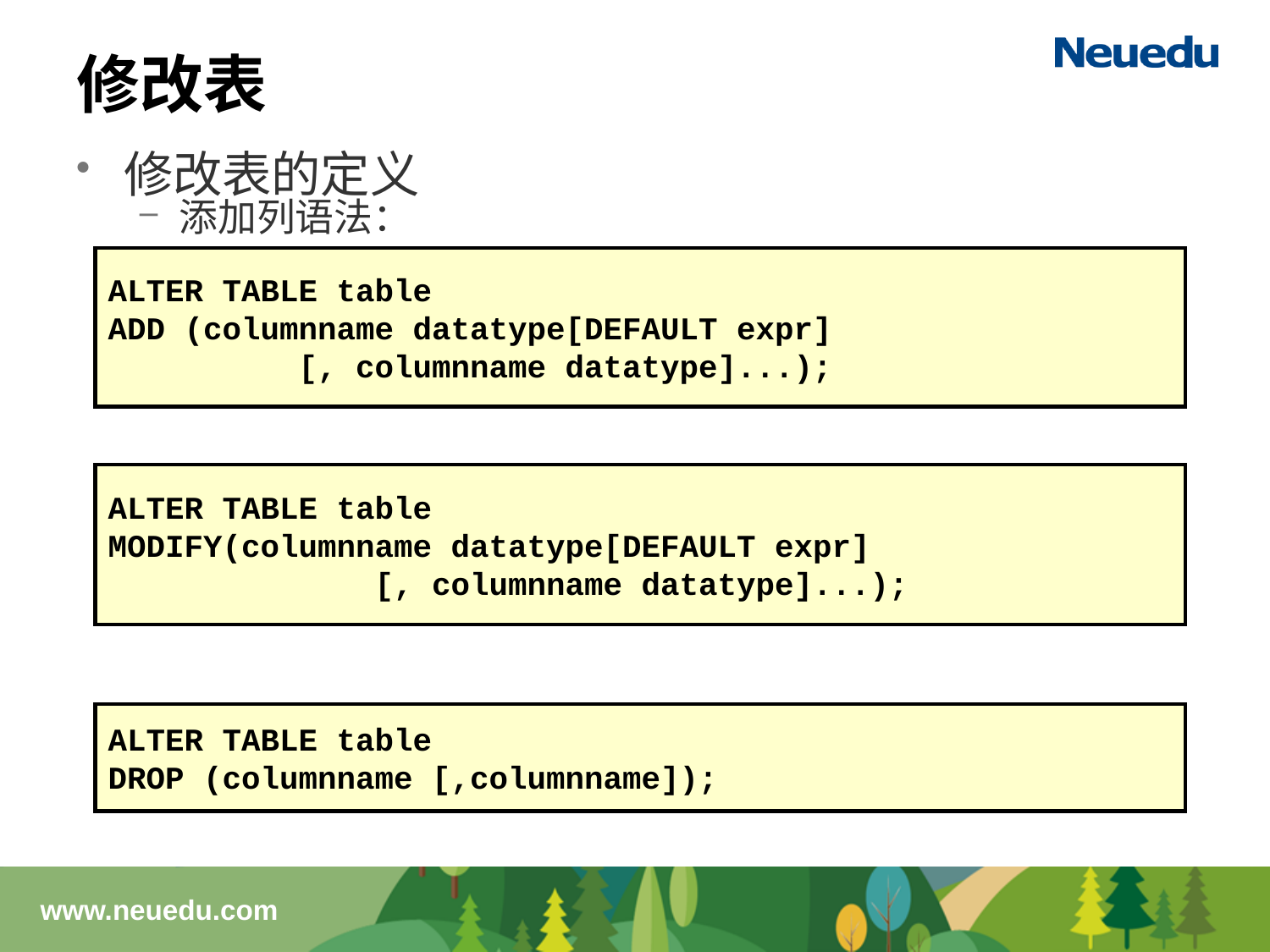

# 修改表
修改表的定义
添加列语法：

修改列语法：

删除列语法：
ALTER TABLE table
ADD (columnname datatype[DEFAULT expr]
          [, columnname datatype]...);
ALTER TABLE table
MODIFY(columnname datatype[DEFAULT expr]
              [, columnname datatype]...);
ALTER TABLE table
DROP (columnname [,columnname]);